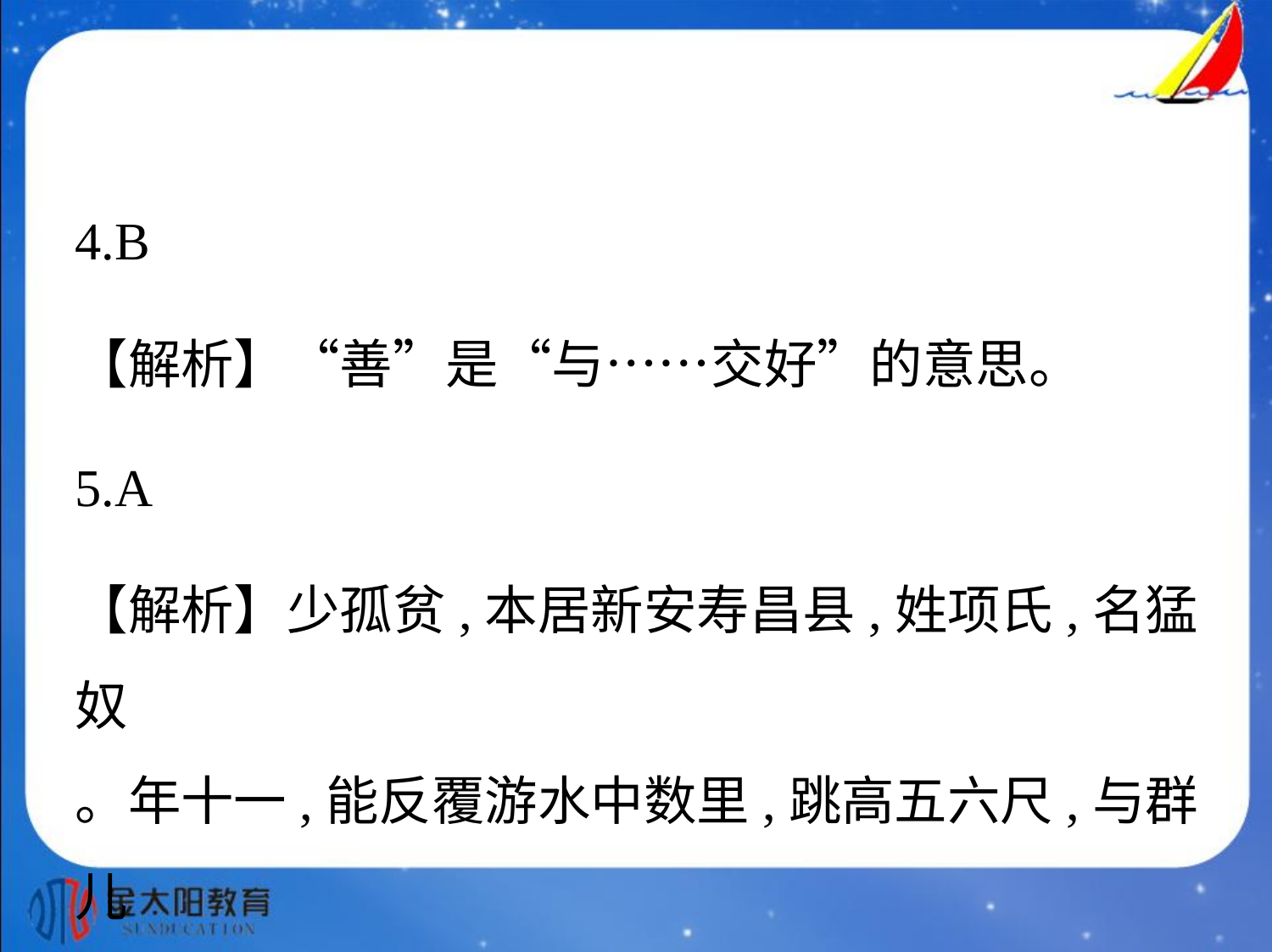

4.B
【解析】“善”是“与……交好”的意思。
5.A
【解析】少孤贫,本居新安寿昌县,姓项氏,名猛奴
。年十一,能反覆游水中数里,跳高五六尺,与群儿
聚戏,众莫能及。